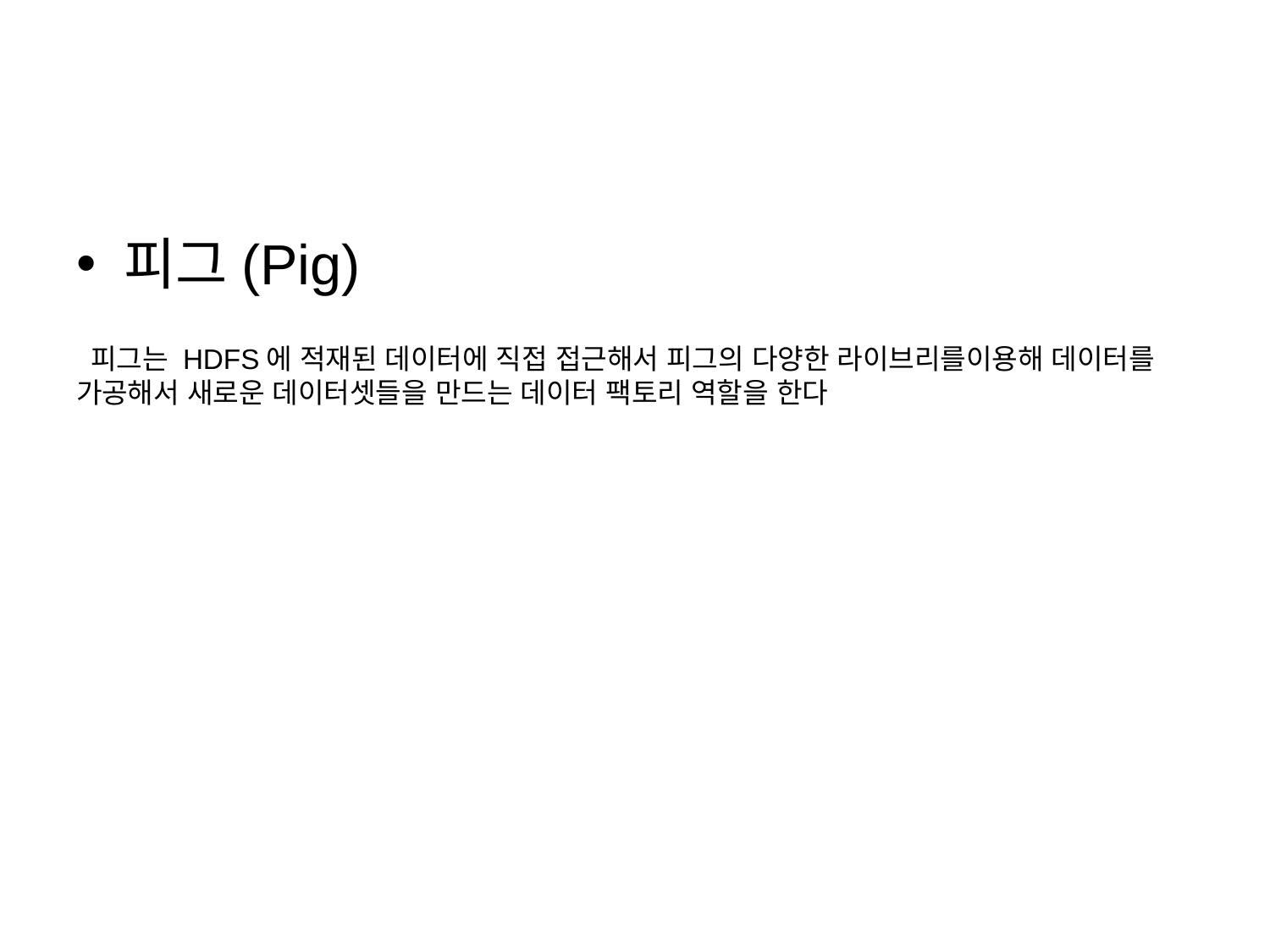

피그(Pig)

 피그는 HDFS에 적재된 데이터에 직접 접근해서 피그의 다양한 라이브리를이용해 데이터를 가공해서 새로운 데이터셋들을 만드는 데이터 팩토리 역할을 한다